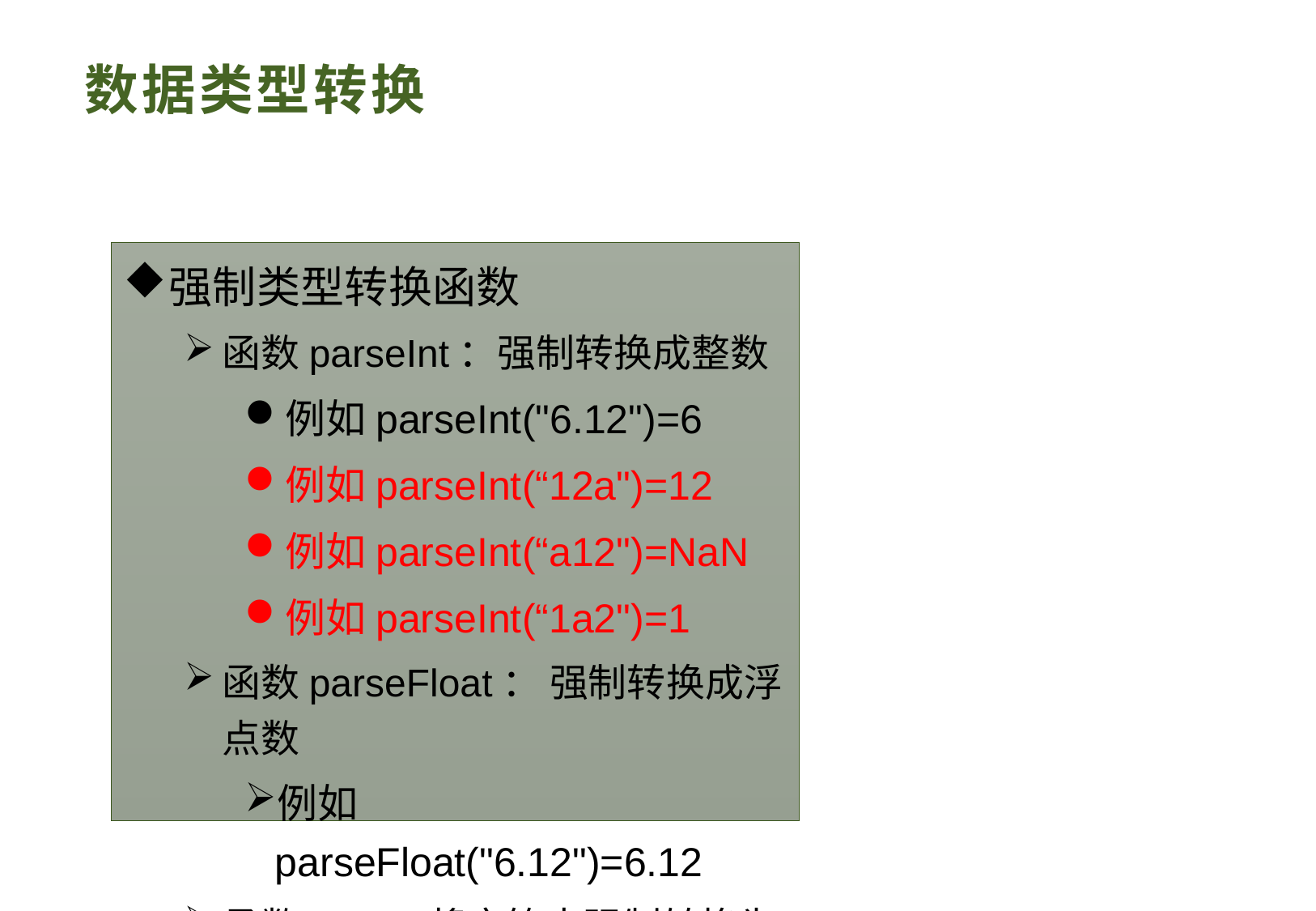

# 数据类型转换
强制类型转换函数
函数parseInt：强制转换成整数
例如parseInt("6.12")=6
例如parseInt(“12a")=12
例如parseInt(“a12")=NaN
例如parseInt(“1a2")=1
函数parseFloat： 强制转换成浮点数
例如parseFloat("6.12")=6.12
函数eval：将字符串强制转换为表达式并返回结果
例如eval("1+1")=2
例如eval("1<2")=true